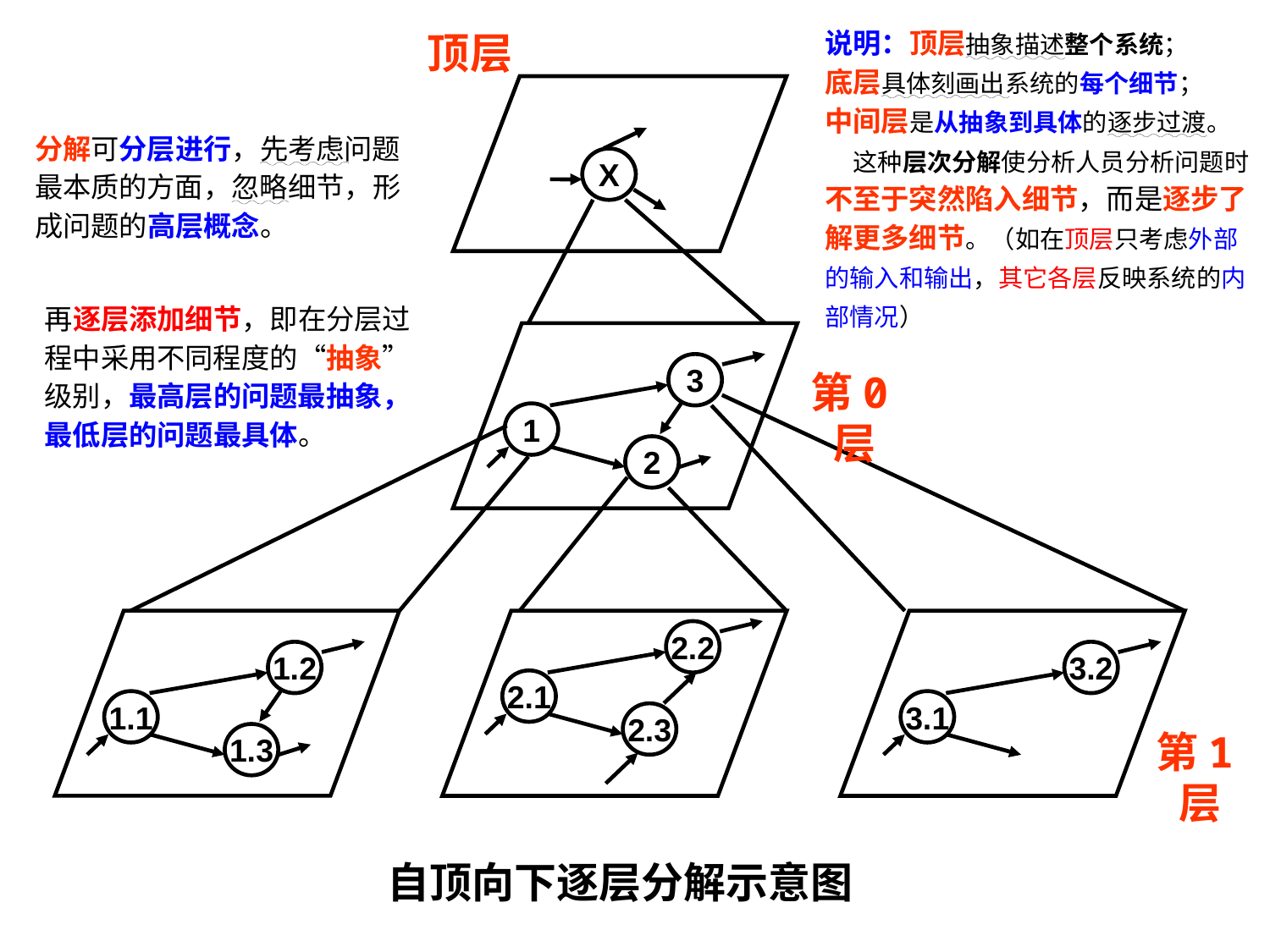

说明：顶层抽象描述整个系统；
底层具体刻画出系统的每个细节；
中间层是从抽象到具体的逐步过渡。
    这种层次分解使分析人员分析问题时不至于突然陷入细节，而是逐步了解更多细节。（如在顶层只考虑外部的输入和输出，其它各层反映系统的内部情况）
顶层

X

3

1

2

1.2

1.1

1.3

2.2

2.1

2.3

3.2

3.1

分解可分层进行，先考虑问题最本质的方面，忽略细节，形成问题的高层概念。
再逐层添加细节，即在分层过程中采用不同程度的“抽象”级别，最高层的问题最抽象，最低层的问题最具体。
第0层
第1层
自顶向下逐层分解示意图